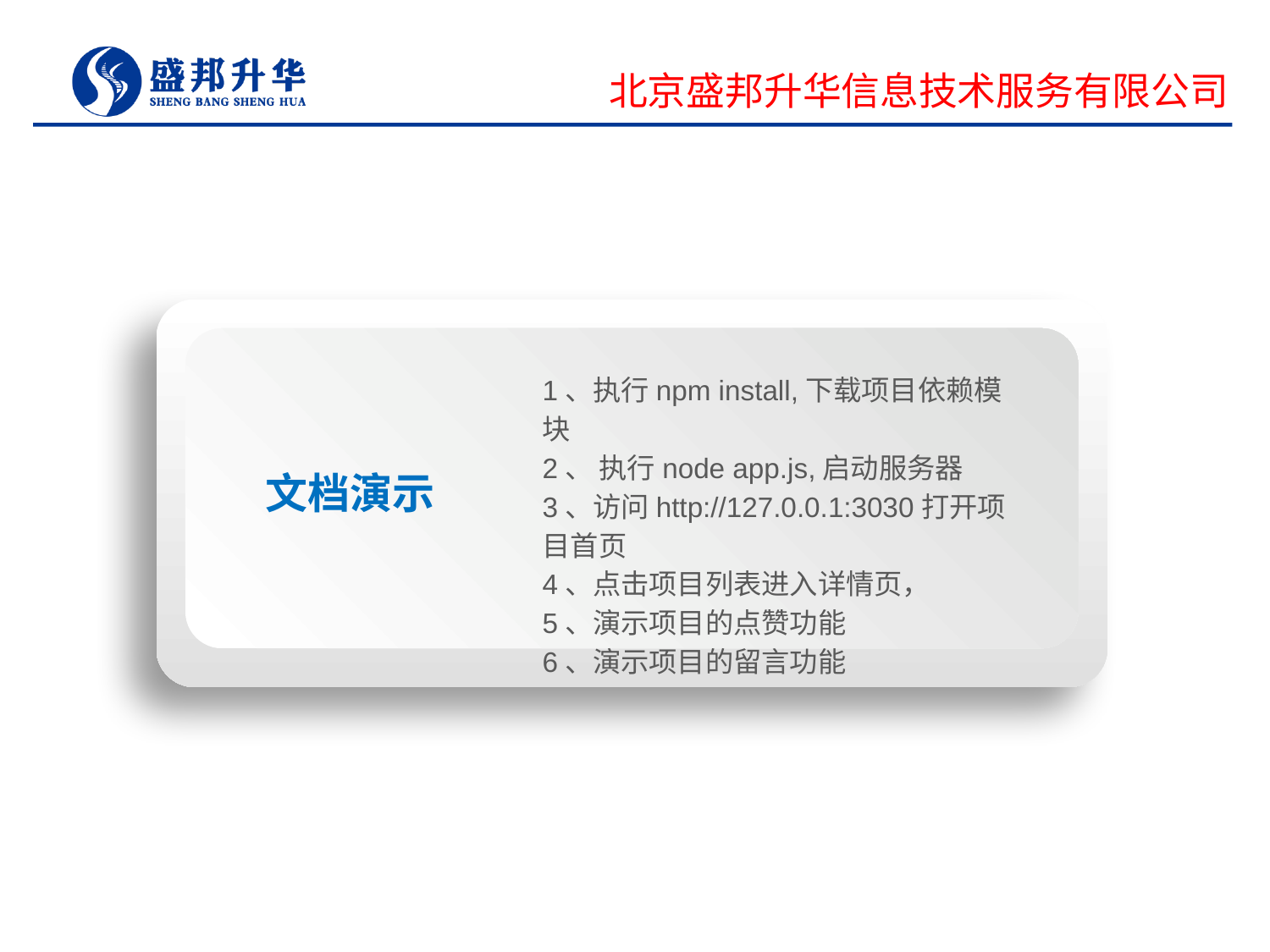

北京盛邦升华信息技术服务有限公司

1、执行npm install,下载项目依赖模块
2、 执行node app.js,启动服务器
3、访问http://127.0.0.1:3030打开项目首页
4、点击项目列表进入详情页，
5、演示项目的点赞功能
6、演示项目的留言功能
文档演示